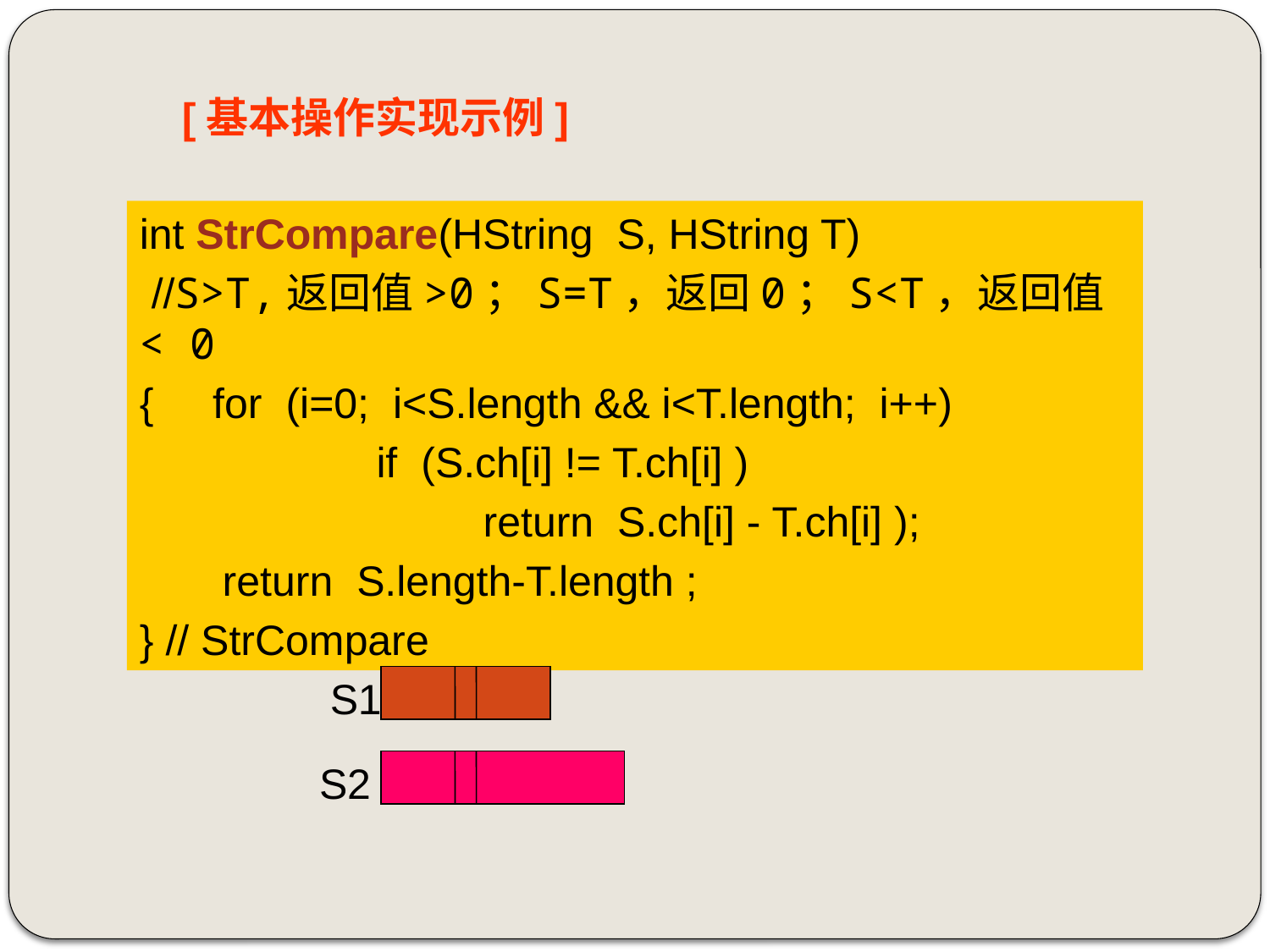

[基本操作实现示例]
int StrCompare(HString  S, HString T)
 //S>T,返回值>0；S=T，返回0；S<T，返回值< 0
{     for  (i=0;  i<S.length && i<T.length;  i++)
                    if  (S.ch[i] != T.ch[i] )
                             return  S.ch[i] - T.ch[i] );
       return  S.length-T.length ;
} // StrCompare
S1

S2